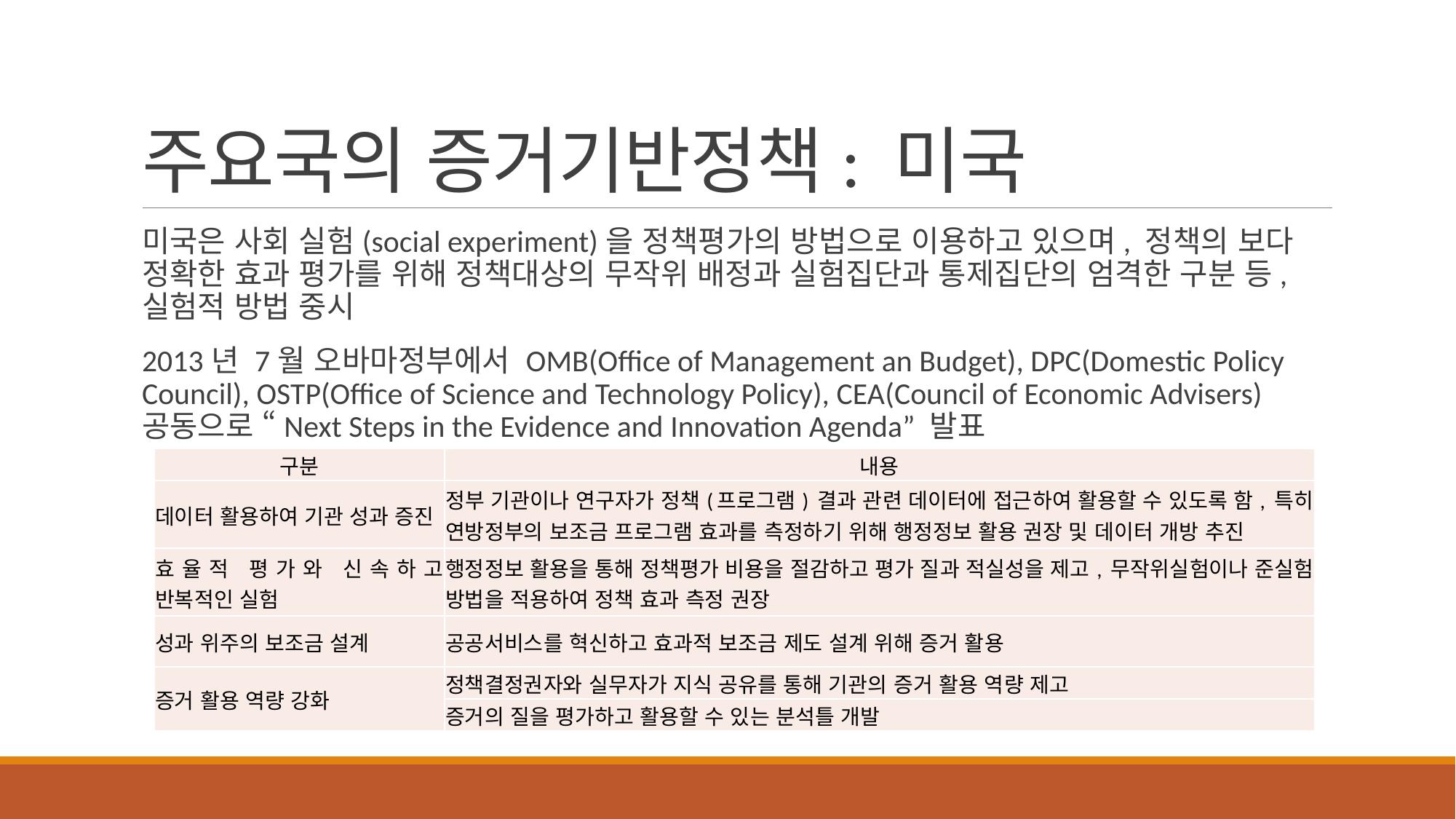

# 주요국의 증거기반정책: 미국
미국은 사회 실험(social experiment)을 정책평가의 방법으로 이용하고 있으며, 정책의 보다 정확한 효과 평가를 위해 정책대상의 무작위 배정과 실험집단과 통제집단의 엄격한 구분 등, 실험적 방법 중시
2013년 7월 오바마정부에서 OMB(Office of Management an Budget), DPC(Domestic Policy Council), OSTP(Office of Science and Technology Policy), CEA(Council of Economic Advisers) 공동으로 “Next Steps in the Evidence and Innovation Agenda” 발표

| 구분 | 내용 |
| --- | --- |
| 데이터 활용하여 기관 성과 증진 | 정부 기관이나 연구자가 정책(프로그램) 결과 관련 데이터에 접근하여 활용할 수 있도록 함, 특히 연방정부의 보조금 프로그램 효과를 측정하기 위해 행정정보 활용 권장 및 데이터 개방 추진 |
| 효율적 평가와 신속하고 반복적인 실험 | 행정정보 활용을 통해 정책평가 비용을 절감하고 평가 질과 적실성을 제고, 무작위실험이나 준실험 방법을 적용하여 정책 효과 측정 권장 |
| 성과 위주의 보조금 설계 | 공공서비스를 혁신하고 효과적 보조금 제도 설계 위해 증거 활용 |
| 증거 활용 역량 강화 | 정책결정권자와 실무자가 지식 공유를 통해 기관의 증거 활용 역량 제고 |
|  | 증거의 질을 평가하고 활용할 수 있는 분석틀 개발 |